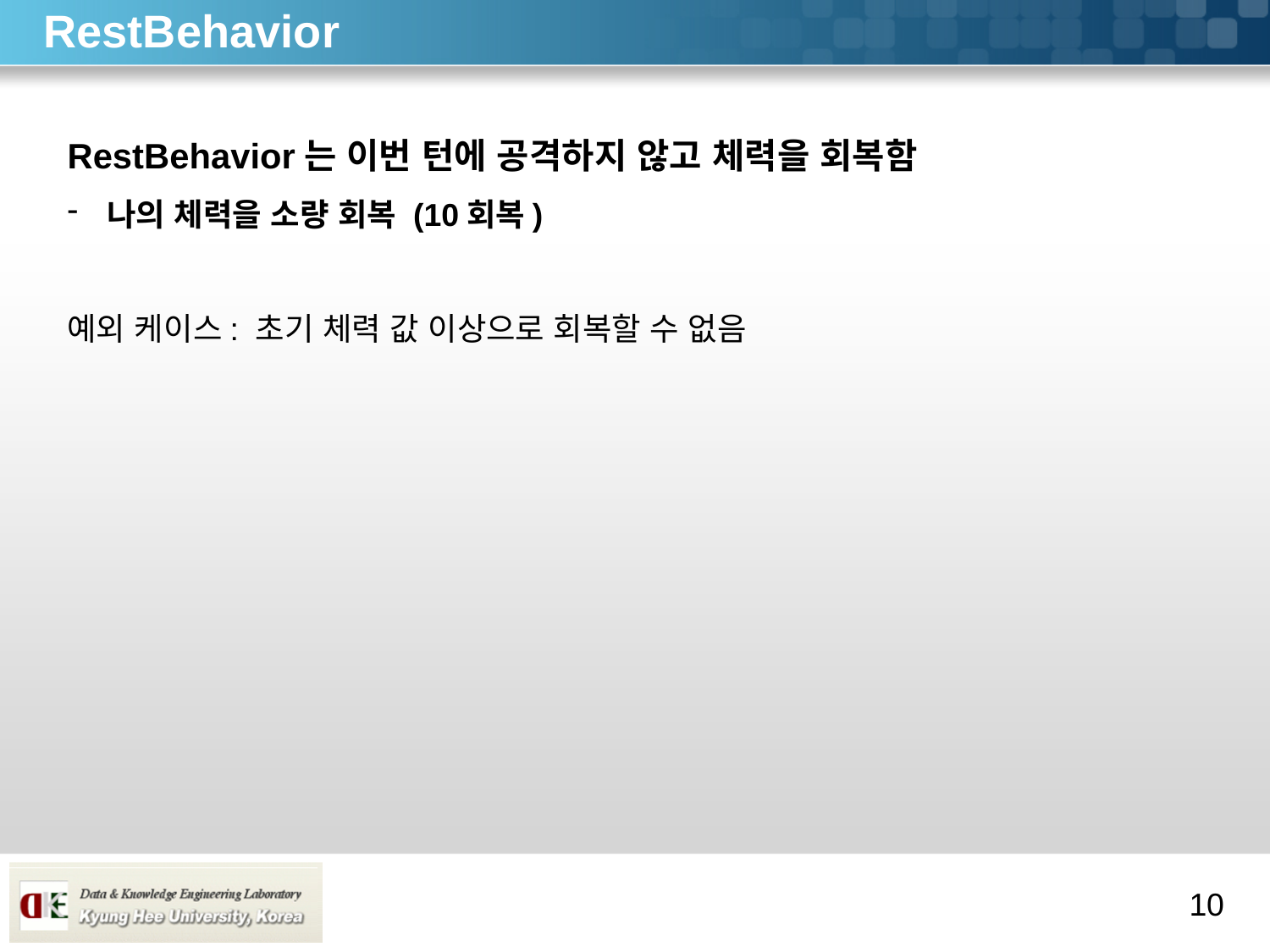

# RestBehavior
RestBehavior는 이번 턴에 공격하지 않고 체력을 회복함
나의 체력을 소량 회복 (10회복)

예외 케이스: 초기 체력 값 이상으로 회복할 수 없음